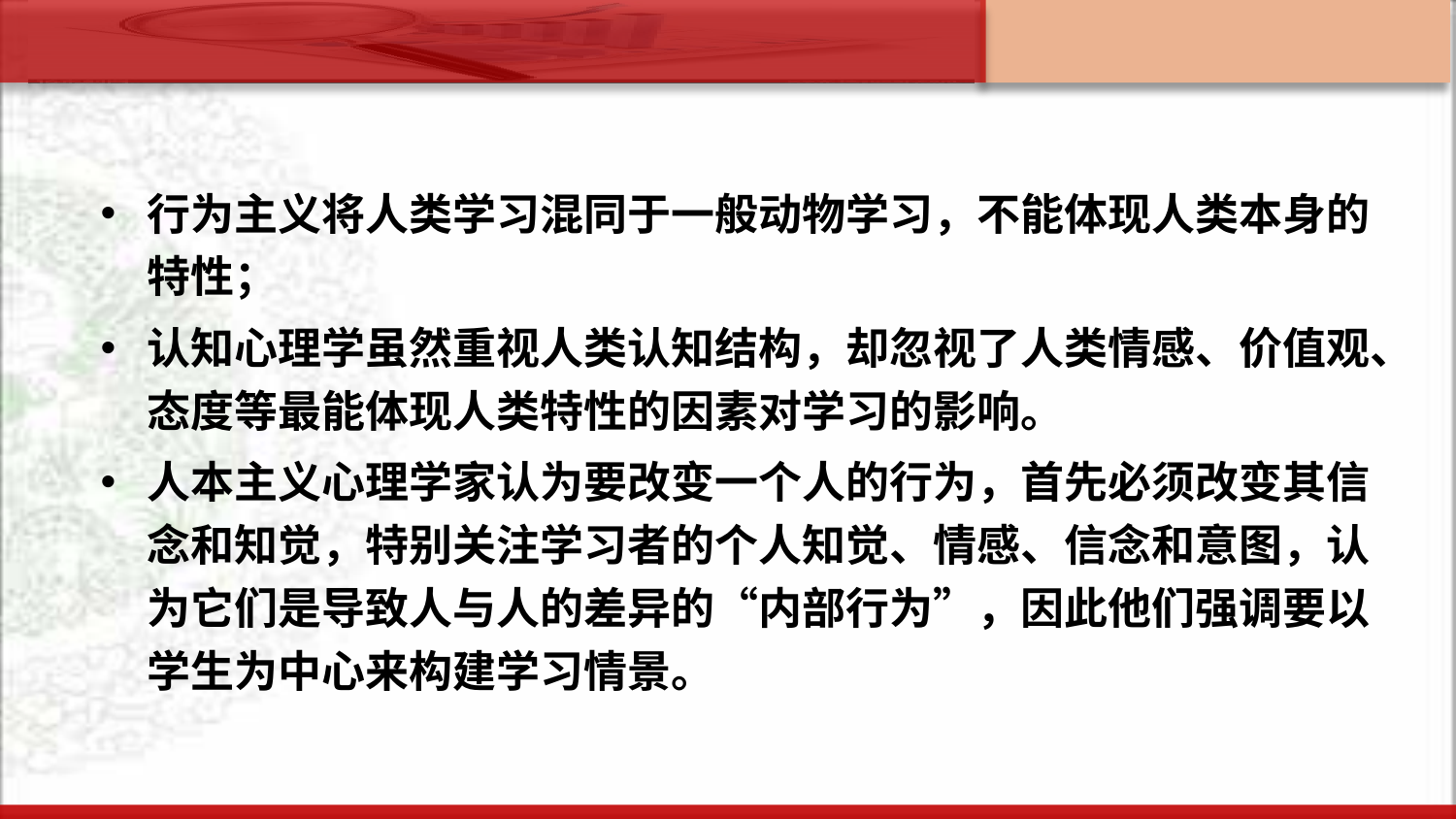

行为主义将人类学习混同于一般动物学习，不能体现人类本身的特性；
认知心理学虽然重视人类认知结构，却忽视了人类情感、价值观、态度等最能体现人类特性的因素对学习的影响。
人本主义心理学家认为要改变一个人的行为，首先必须改变其信念和知觉，特别关注学习者的个人知觉、情感、信念和意图，认为它们是导致人与人的差异的“内部行为”，因此他们强调要以学生为中心来构建学习情景。